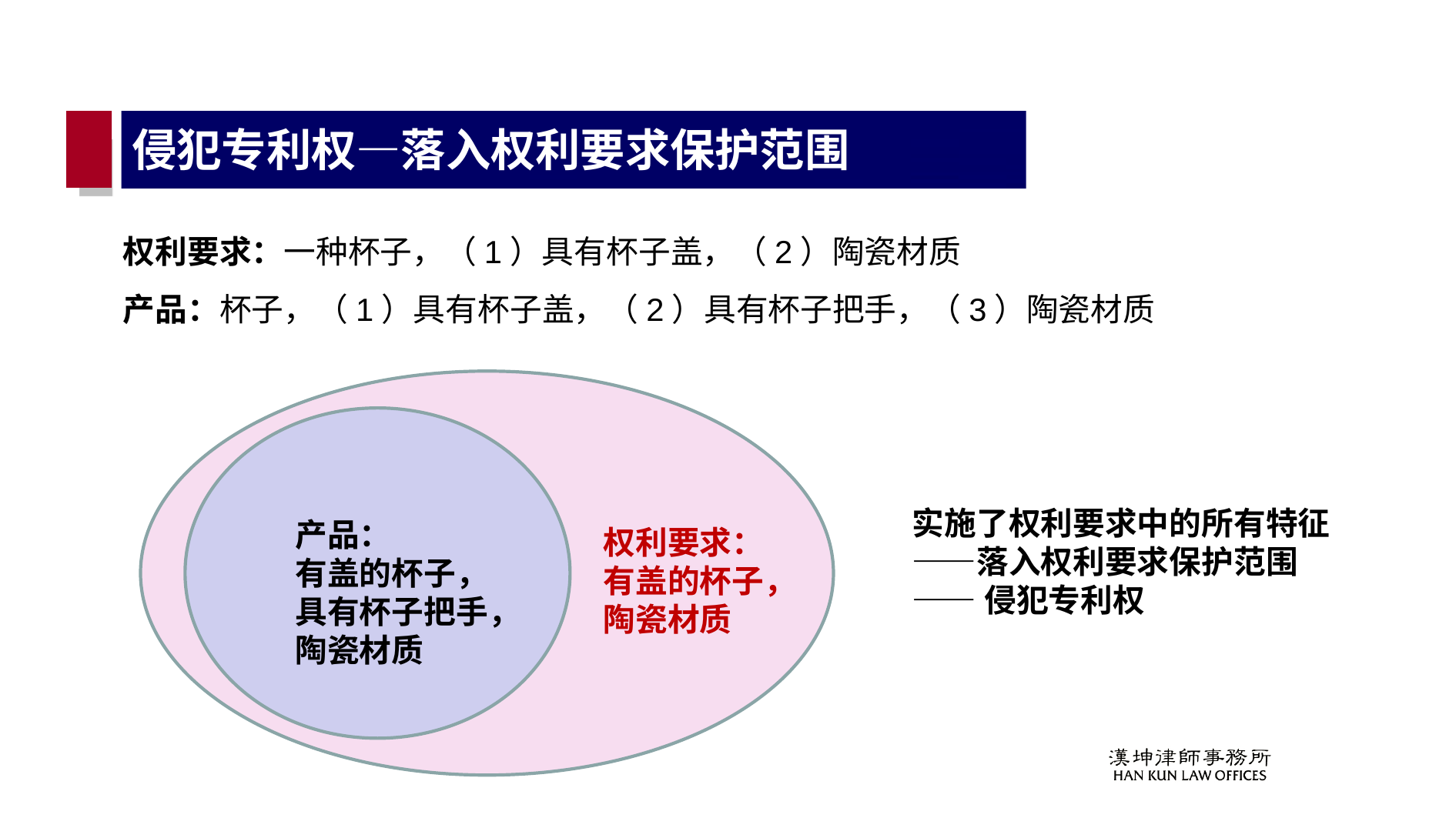

# 侵犯专利权—落入权利要求保护范围
权利要求：一种杯子，（1）具有杯子盖，（2）陶瓷材质
产品：杯子，（1）具有杯子盖，（2）具有杯子把手，（3）陶瓷材质

实施了权利要求中的所有特征——落入权利要求保护范围
——侵犯专利权
产品：
有盖的杯子，
具有杯子把手，
陶瓷材质
权利要求：
有盖的杯子，
陶瓷材质